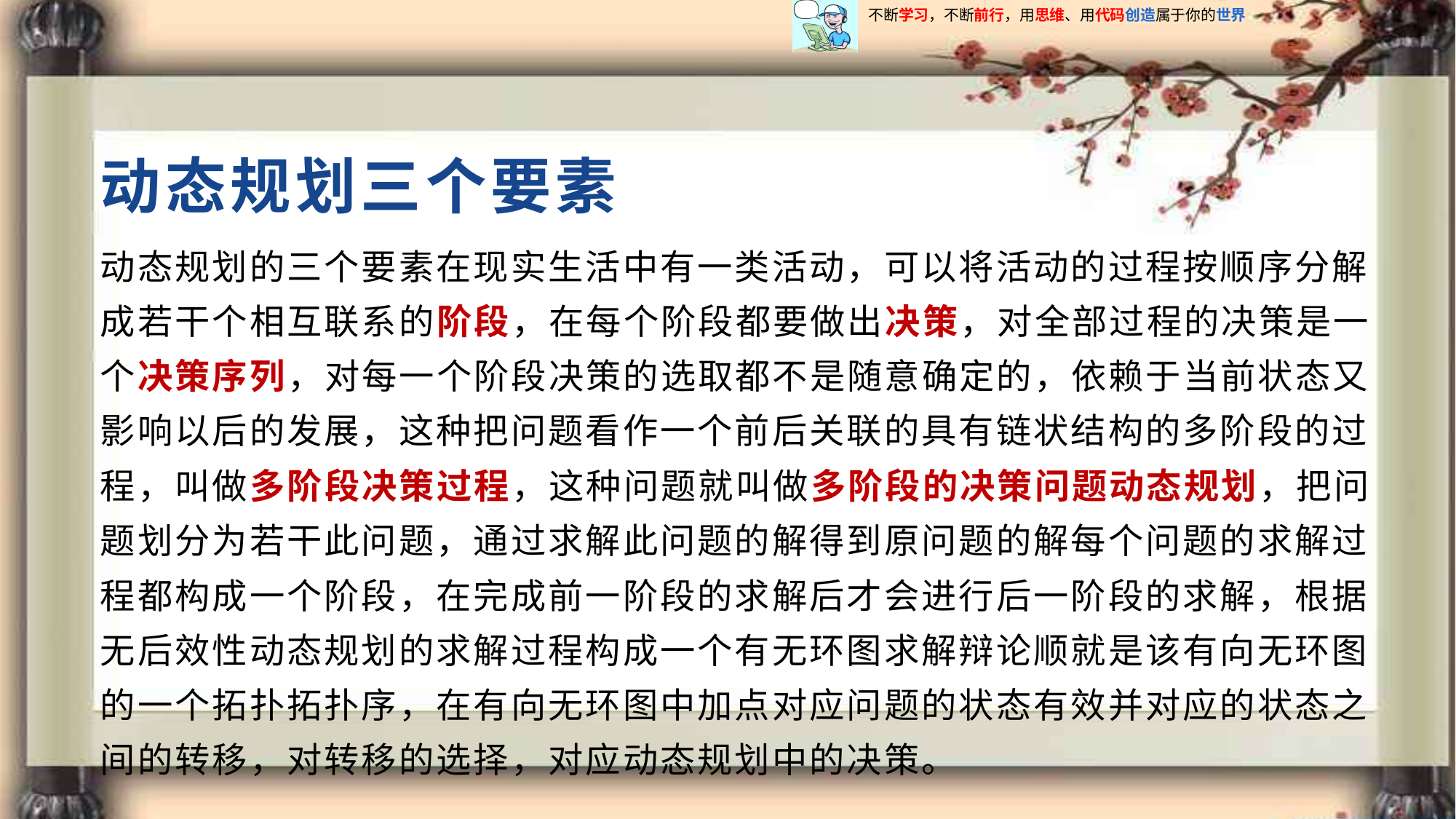

# 动态规划三个要素
动态规划的三个要素在现实生活中有一类活动，可以将活动的过程按顺序分解成若干个相互联系的阶段，在每个阶段都要做出决策，对全部过程的决策是一个决策序列，对每一个阶段决策的选取都不是随意确定的，依赖于当前状态又影响以后的发展，这种把问题看作一个前后关联的具有链状结构的多阶段的过程，叫做多阶段决策过程，这种问题就叫做多阶段的决策问题动态规划，把问题划分为若干此问题，通过求解此问题的解得到原问题的解每个问题的求解过程都构成一个阶段，在完成前一阶段的求解后才会进行后一阶段的求解，根据无后效性动态规划的求解过程构成一个有无环图求解辩论顺就是该有向无环图的一个拓扑拓扑序，在有向无环图中加点对应问题的状态有效并对应的状态之间的转移，对转移的选择，对应动态规划中的决策。